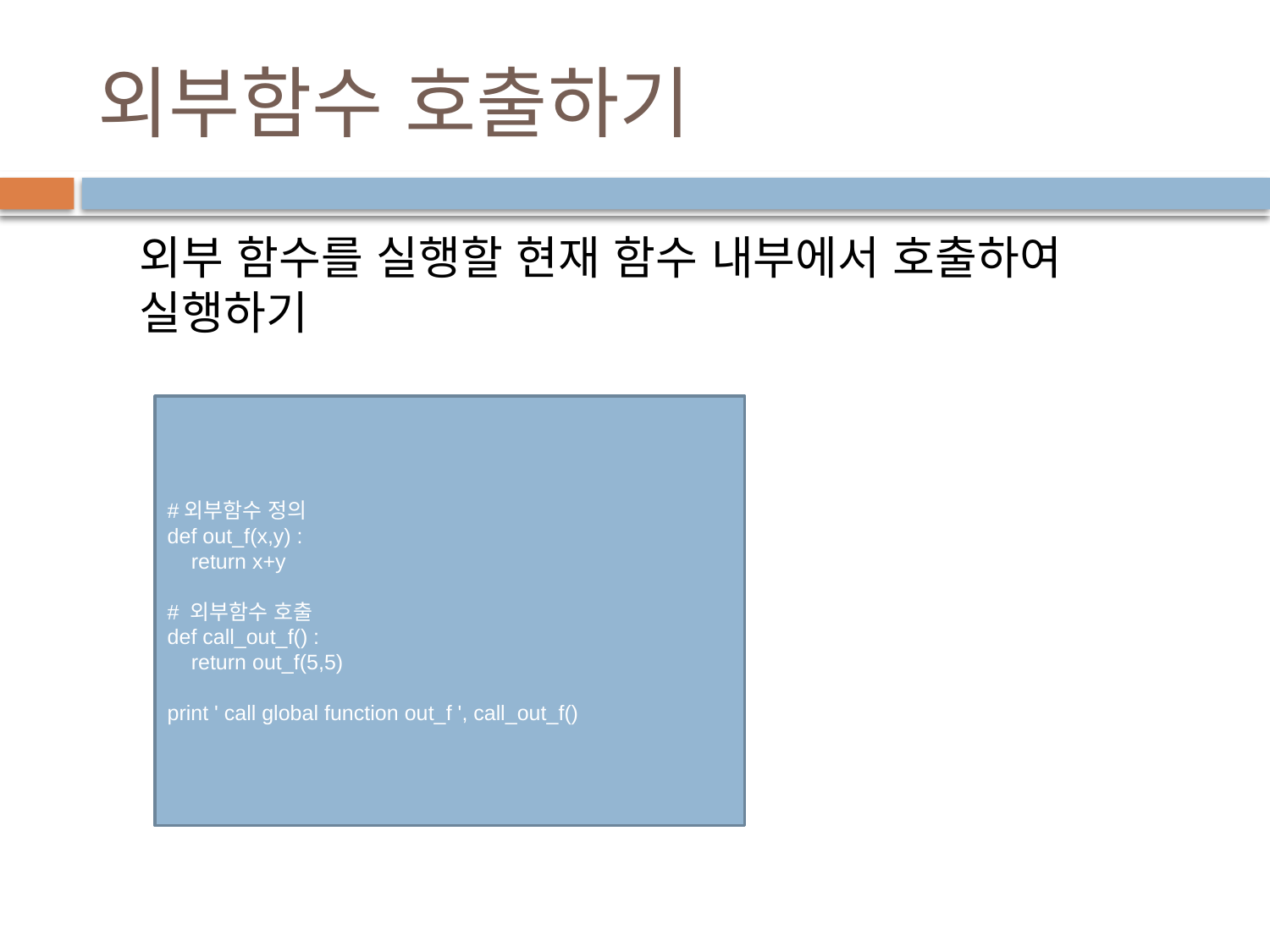

# 외부함수 호출하기
외부 함수를 실행할 현재 함수 내부에서 호출하여 실행하기

#외부함수 정의
def out_f(x,y) :
    return x+y

# 외부함수 호출
def call_out_f() :
    return out_f(5,5)

print ' call global function out_f ', call_out_f()